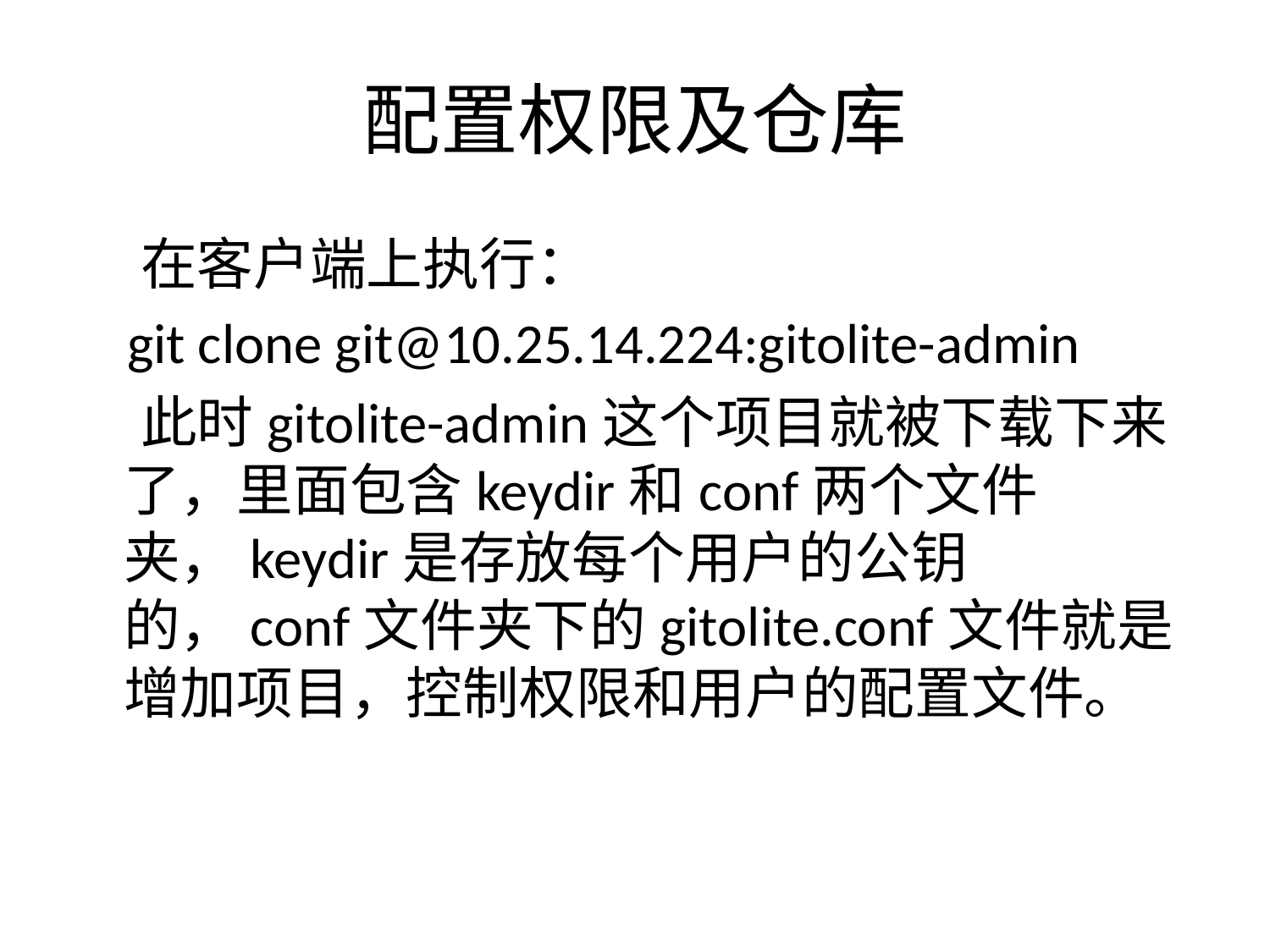

# 配置权限及仓库
    在客户端上执行：
    git clone git@10.25.14.224:gitolite-admin
    此时gitolite-admin这个项目就被下载下来了，里面包含keydir和conf两个文件夹，keydir是存放每个用户的公钥的，conf文件夹下的gitolite.conf文件就是增加项目，控制权限和用户的配置文件。